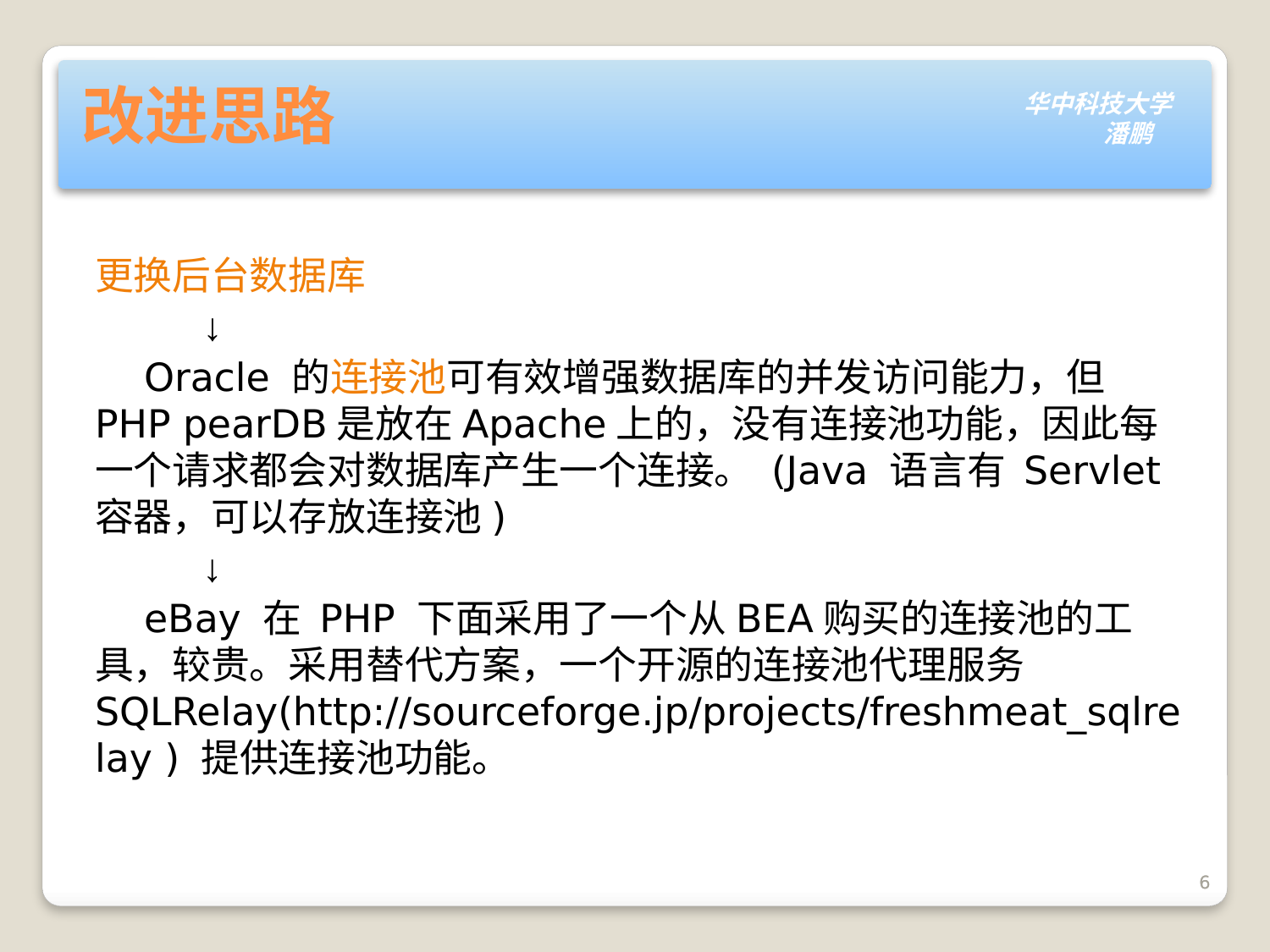

# 改进思路
更换后台数据库
          ↓
    Oracle 的连接池可有效增强数据库的并发访问能力，但 PHP pearDB是放在Apache上的，没有连接池功能，因此每一个请求都会对数据库产生一个连接。 (Java 语言有 Servlet 容器，可以存放连接池)
          ↓
    eBay 在 PHP 下面采用了一个从BEA购买的连接池的工具，较贵。采用替代方案，一个开源的连接池代理服务 SQLRelay(http://sourceforge.jp/projects/freshmeat_sqlrelay ) 提供连接池功能。
6
6